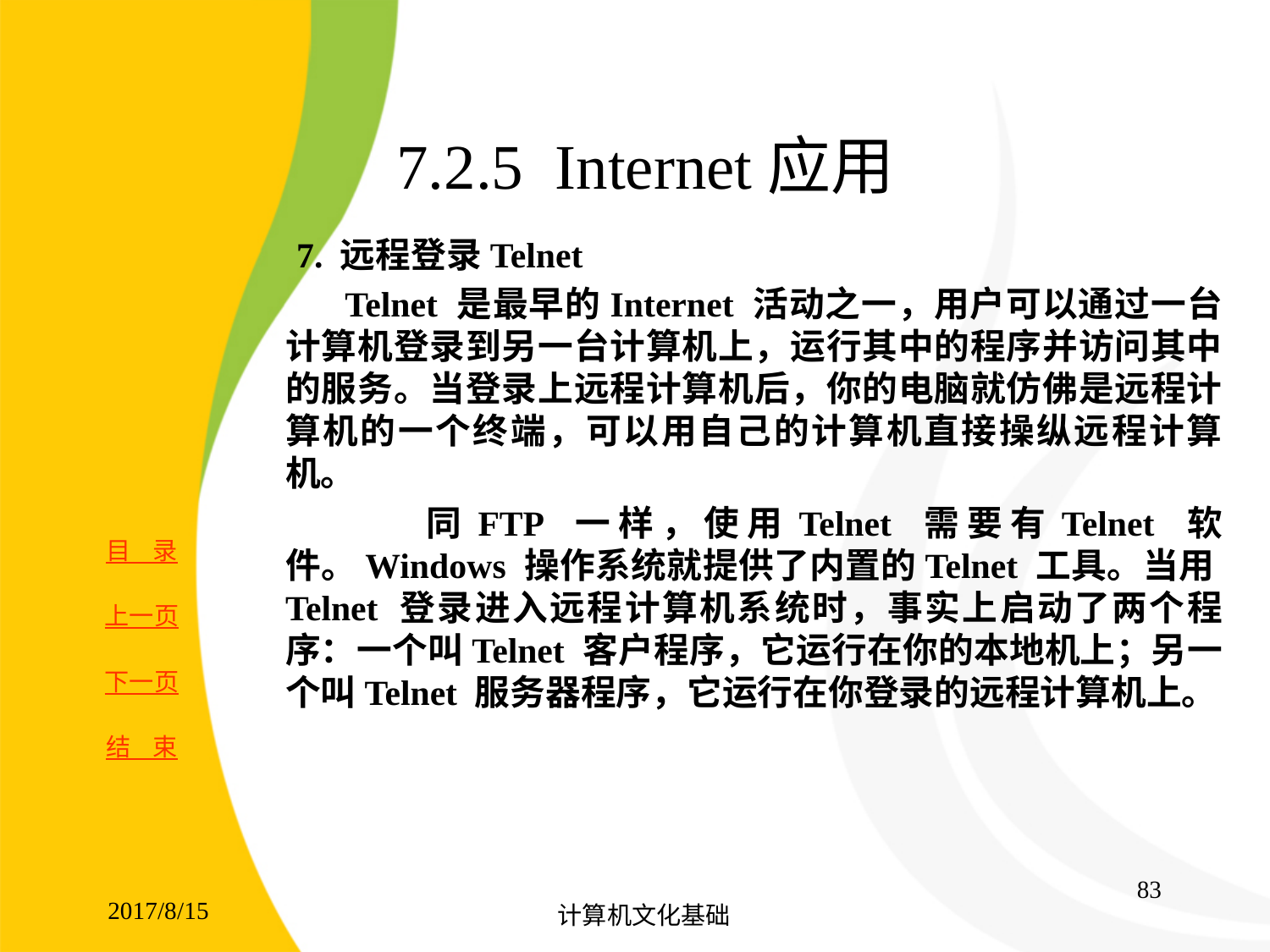

# 7.2.5  Internet应用
	   7. 远程登录Telnet
           Telnet 是最早的Internet 活动之一，用户可以通过一台计算机登录到另一台计算机上，运行其中的程序并访问其中的服务。当登录上远程计算机后，你的电脑就仿佛是远程计算机的一个终端，可以用自己的计算机直接操纵远程计算机。
           同FTP 一样，使用Telnet 需要有Telnet 软件。Windows 操作系统就提供了内置的Telnet 工具。当用Telnet 登录进入远程计算机系统时，事实上启动了两个程序：一个叫Telnet 客户程序，它运行在你的本地机上；另一个叫Telnet 服务器程序，它运行在你登录的远程计算机上。
83
2017/8/15